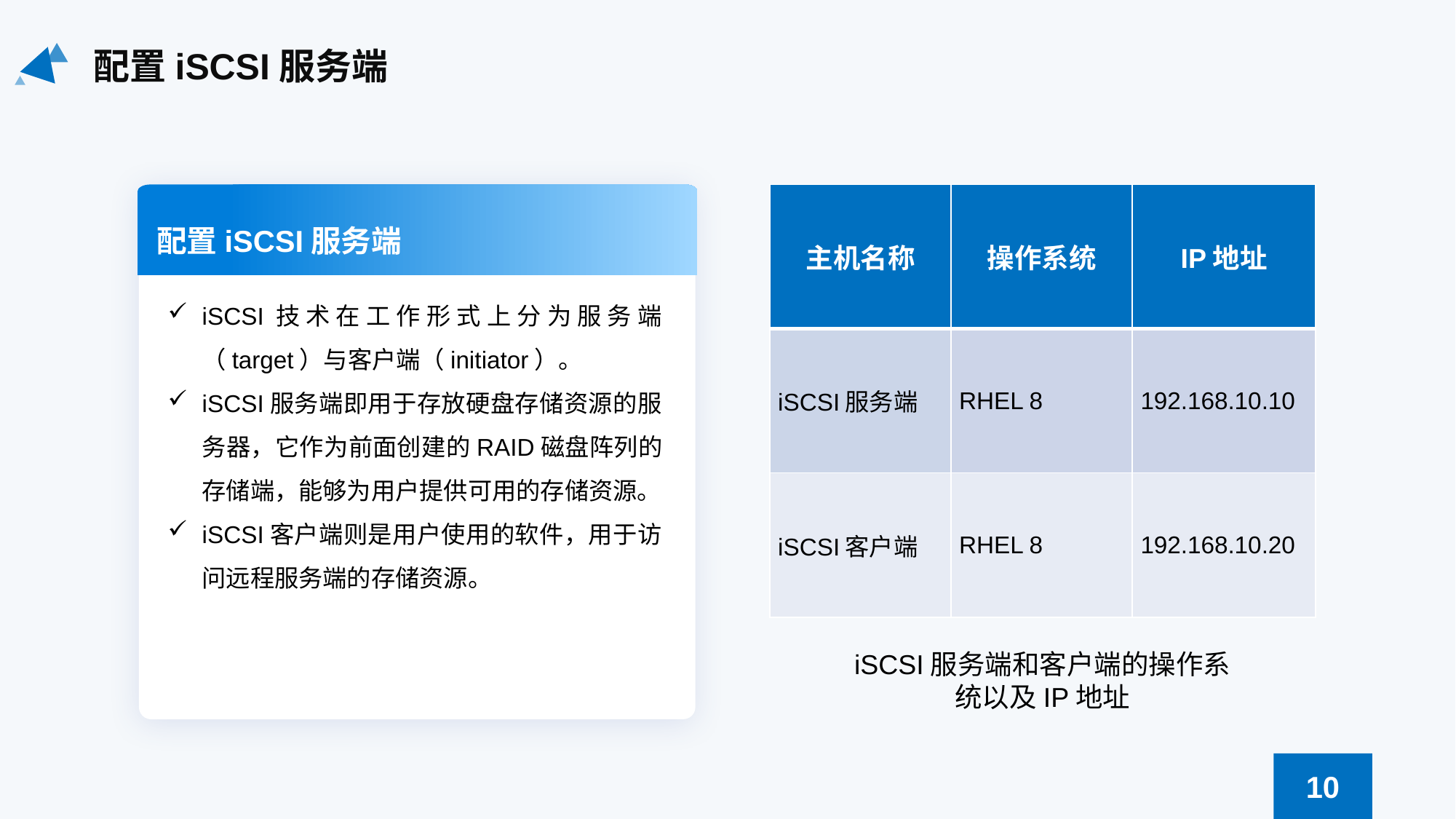

配置iSCSI服务端

| 主机名称 | 操作系统 | IP地址 |
| --- | --- | --- |
| iSCSI服务端 | RHEL 8 | 192.168.10.10 |
| iSCSI客户端 | RHEL 8 | 192.168.10.20 |
配置iSCSI服务端
iSCSI技术在工作形式上分为服务端（target）与客户端（initiator）。
iSCSI服务端即用于存放硬盘存储资源的服务器，它作为前面创建的RAID磁盘阵列的存储端，能够为用户提供可用的存储资源。
iSCSI客户端则是用户使用的软件，用于访问远程服务端的存储资源。
iSCSI服务端和客户端的操作系统以及IP地址

10